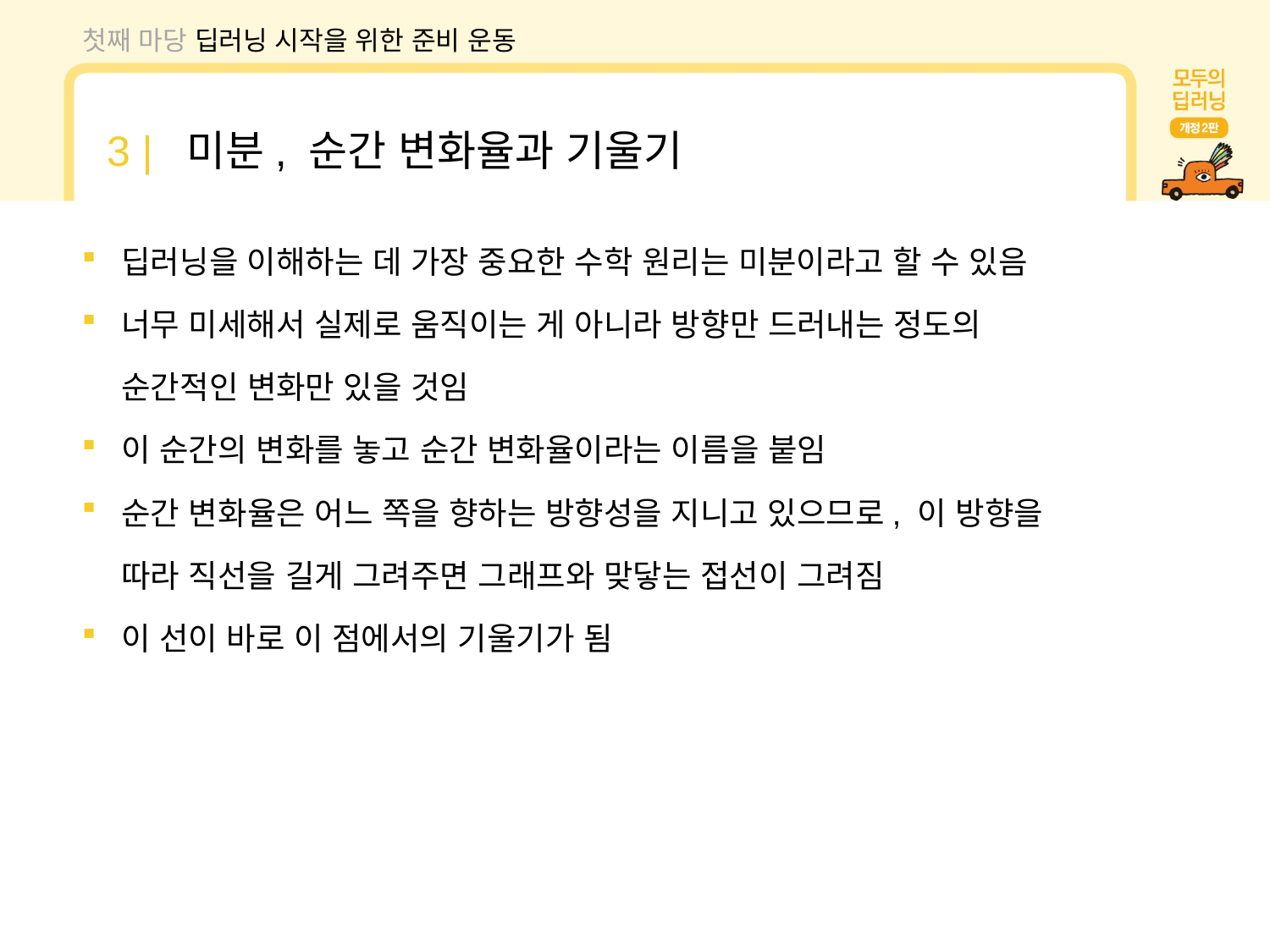

첫째 마당 딥러닝 시작을 위한 준비 운동
3 |  미분, 순간 변화율과 기울기
딥러닝을 이해하는 데 가장 중요한 수학 원리는 미분이라고 할 수 있음
너무 미세해서 실제로 움직이는 게 아니라 방향만 드러내는 정도의 순간적인 변화만 있을 것임
이 순간의 변화를 놓고 순간 변화율이라는 이름을 붙임
순간 변화율은 어느 쪽을 향하는 방향성을 지니고 있으므로, 이 방향을 따라 직선을 길게 그려주면 그래프와 맞닿는 접선이 그려짐
이 선이 바로 이 점에서의 기울기가 됨